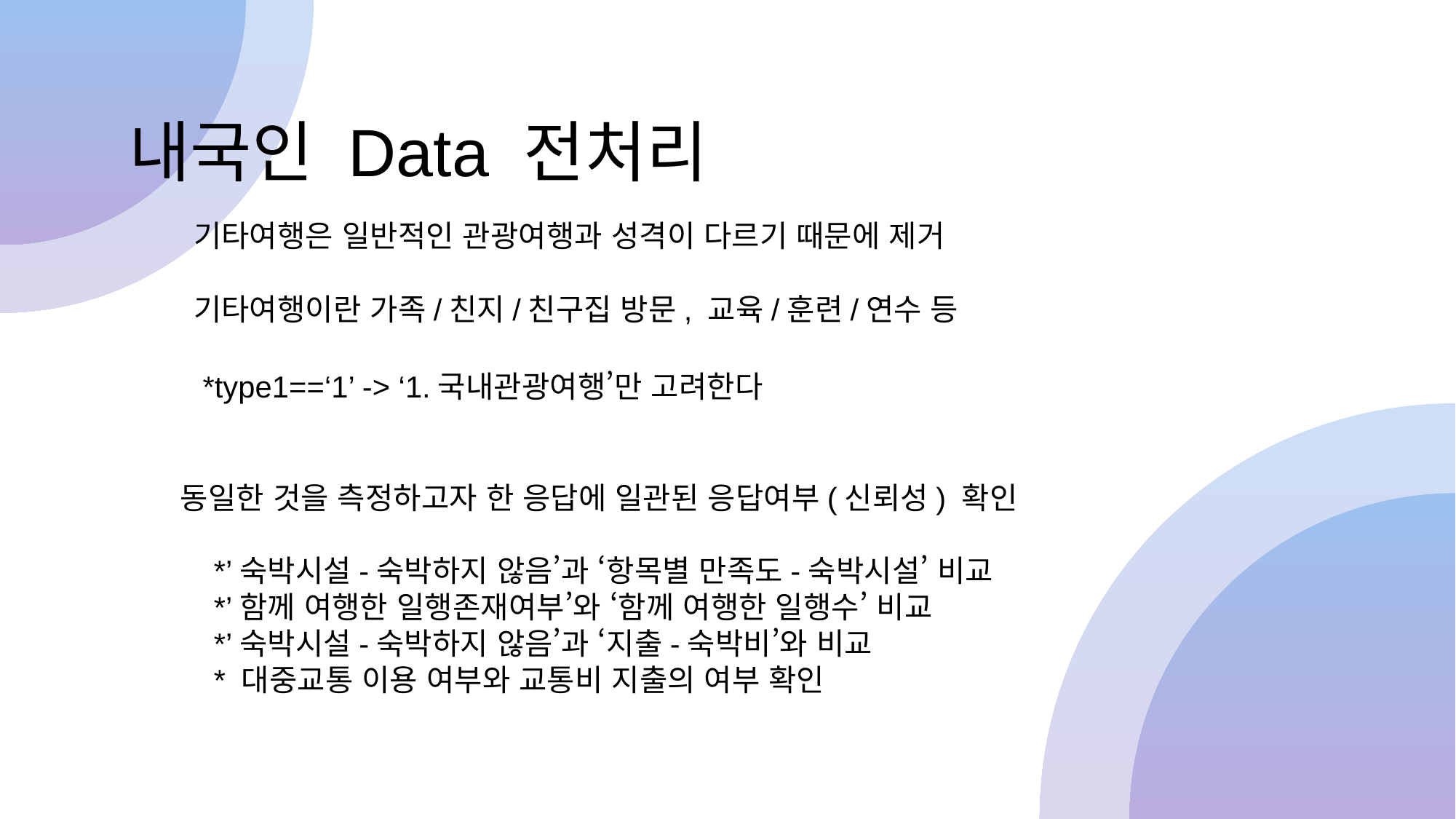

내국인 Data 전처리
기타여행은 일반적인 관광여행과 성격이 다르기 때문에 제거

기타여행이란 가족/친지/친구집 방문, 교육/훈련/연수 등

*type1==‘1’ -> ‘1.국내관광여행’만 고려한다

동일한 것을 측정하고자 한 응답에 일관된 응답여부(신뢰성) 확인

    *’숙박시설-숙박하지 않음’과 ‘항목별 만족도-숙박시설’ 비교
    *’함께 여행한 일행존재여부’와 ‘함께 여행한 일행수’ 비교
    *’숙박시설-숙박하지 않음’과 ‘지출-숙박비’와 비교
    * 대중교통 이용 여부와 교통비 지출의 여부 확인